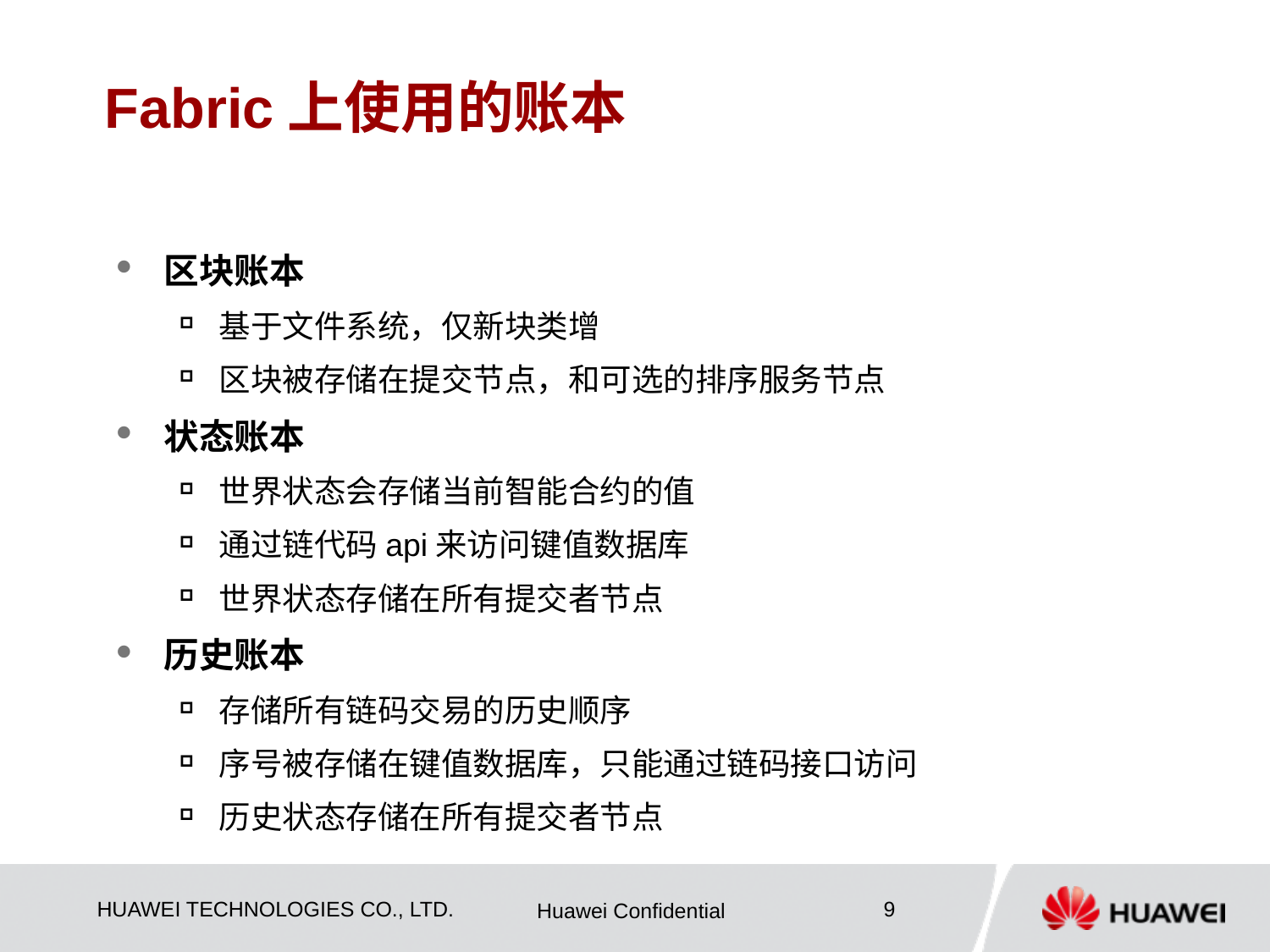

# Fabric上使用的账本
区块账本
基于文件系统，仅新块类增
区块被存储在提交节点，和可选的排序服务节点
状态账本
世界状态会存储当前智能合约的值
通过链代码api来访问键值数据库
世界状态存储在所有提交者节点
历史账本
存储所有链码交易的历史顺序
序号被存储在键值数据库，只能通过链码接口访问
历史状态存储在所有提交者节点